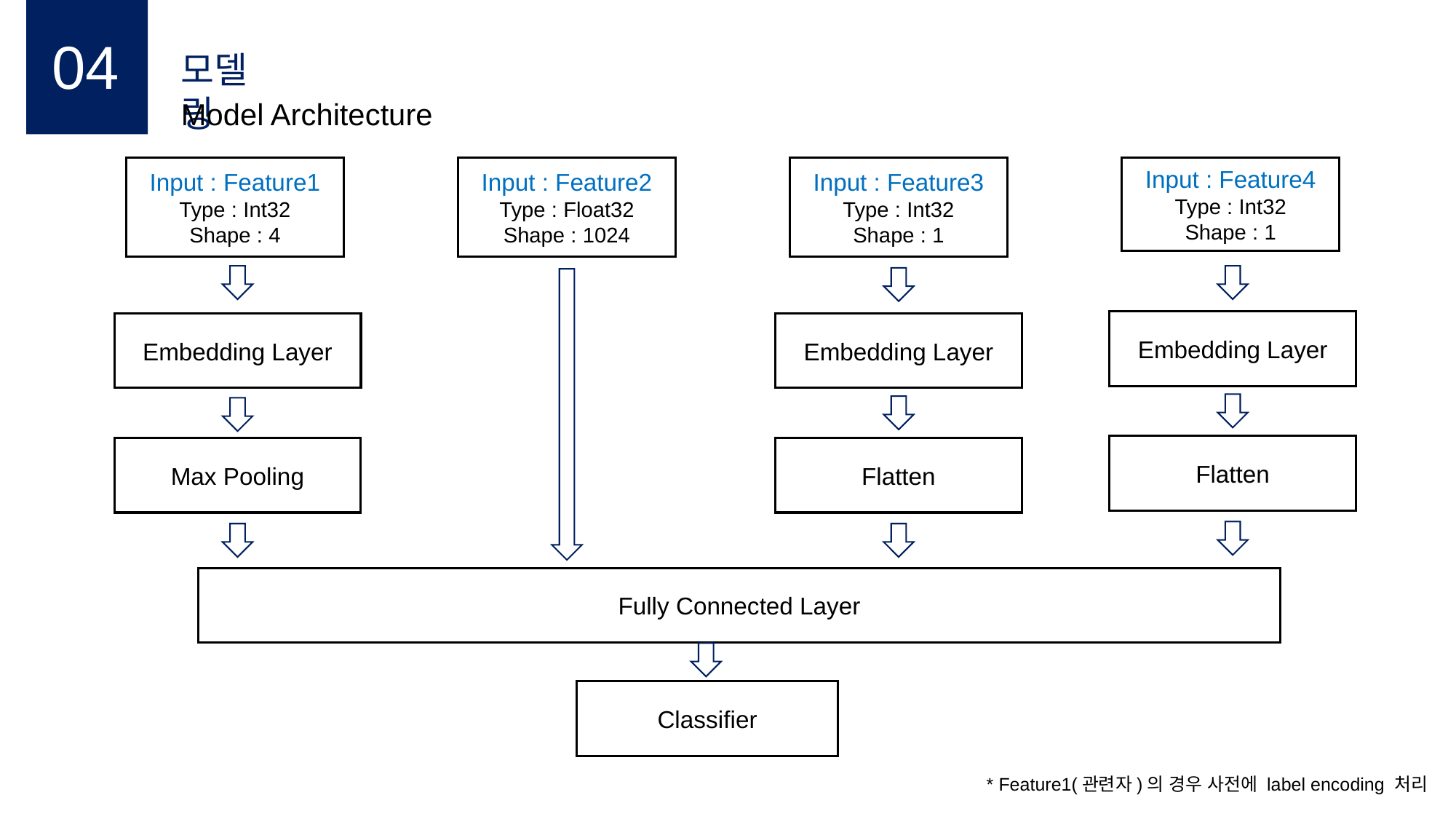

04
모델링
Model Architecture
Input : Feature1
Type : Int32
Shape : 4
Input : Feature2
Type : Float32
Shape : 1024
Input : Feature3
Type : Int32
Shape : 1
Input : Feature4
Type : Int32
Shape : 1

Embedding Layer
Embedding Layer
Embedding Layer

Flatten
Max Pooling
Flatten

Fully Connected Layer

Classifier
* Feature1(관련자)의 경우 사전에 label encoding 처리